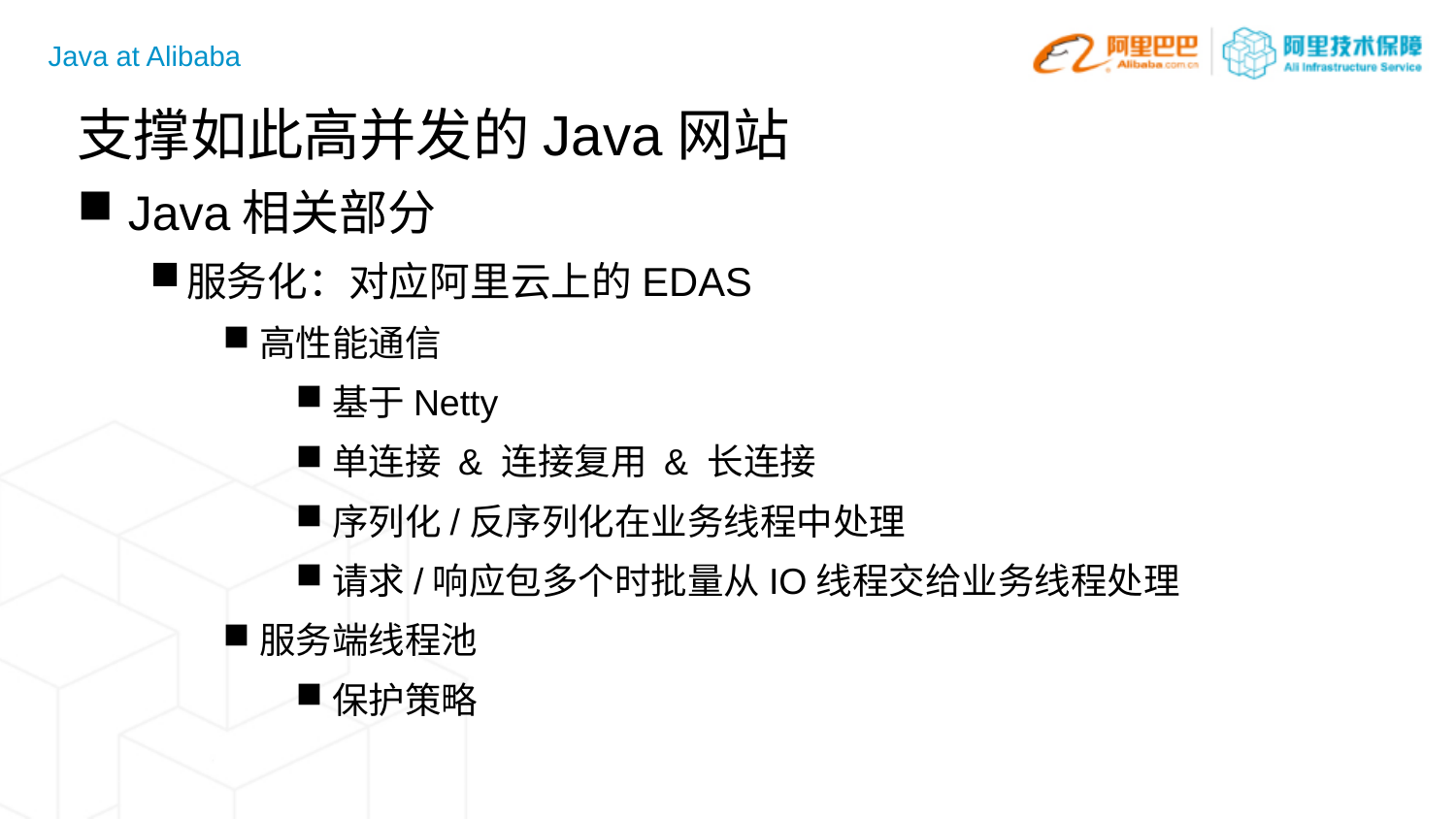

Java at Alibaba
支撑如此高并发的Java网站
 Java相关部分
服务化：对应阿里云上的EDAS
高性能通信
基于Netty
单连接 & 连接复用 & 长连接
序列化/反序列化在业务线程中处理
请求/响应包多个时批量从IO线程交给业务线程处理
服务端线程池
保护策略